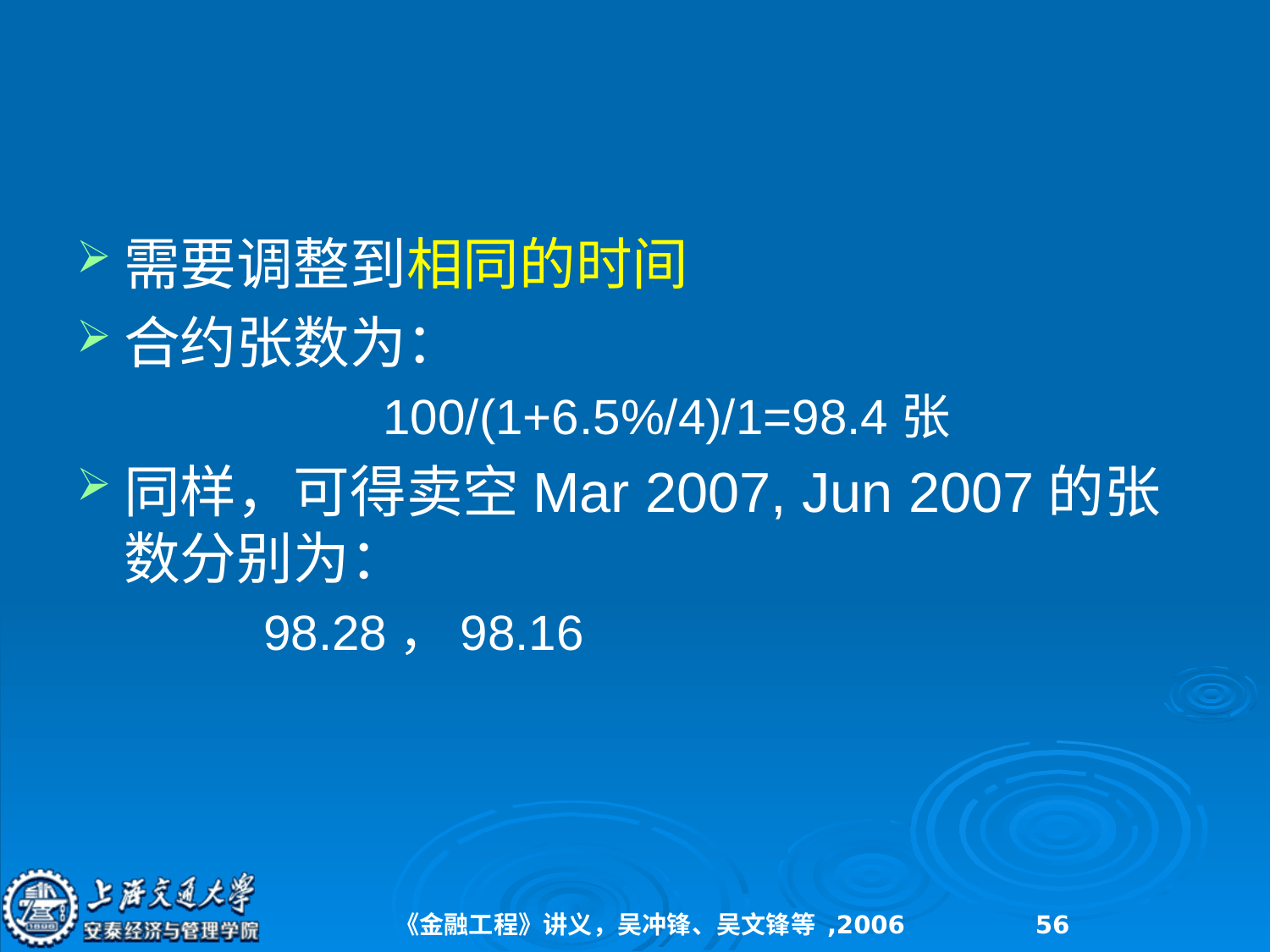

#
需要调整到相同的时间
合约张数为：
100/(1+6.5%/4)/1=98.4张
同样，可得卖空Mar 2007, Jun 2007的张数分别为：
         98.28，98.16